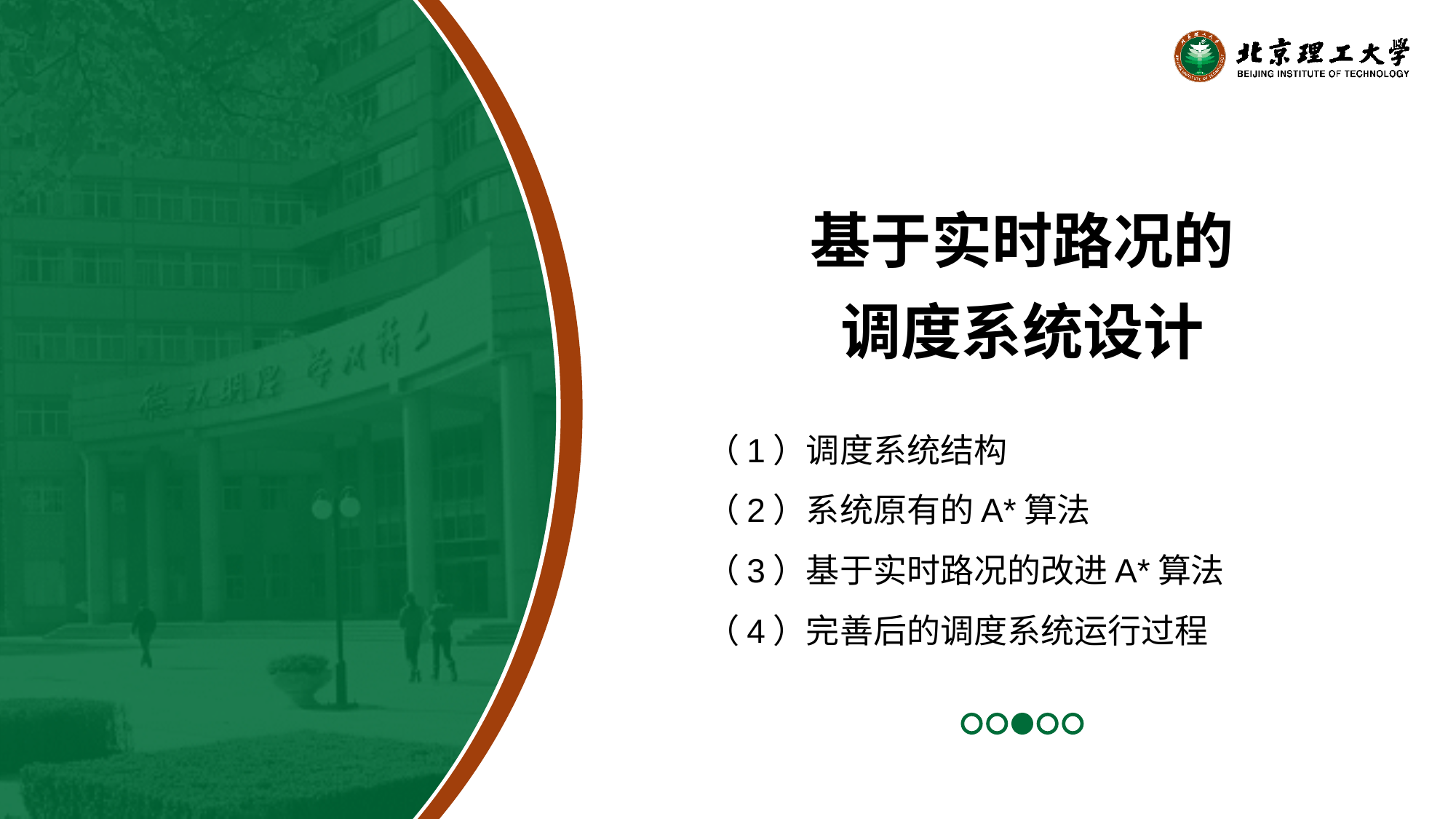

基于实时路况的
调度系统设计
（1）调度系统结构
（2）系统原有的A*算法
（3）基于实时路况的改进A*算法
（4）完善后的调度系统运行过程